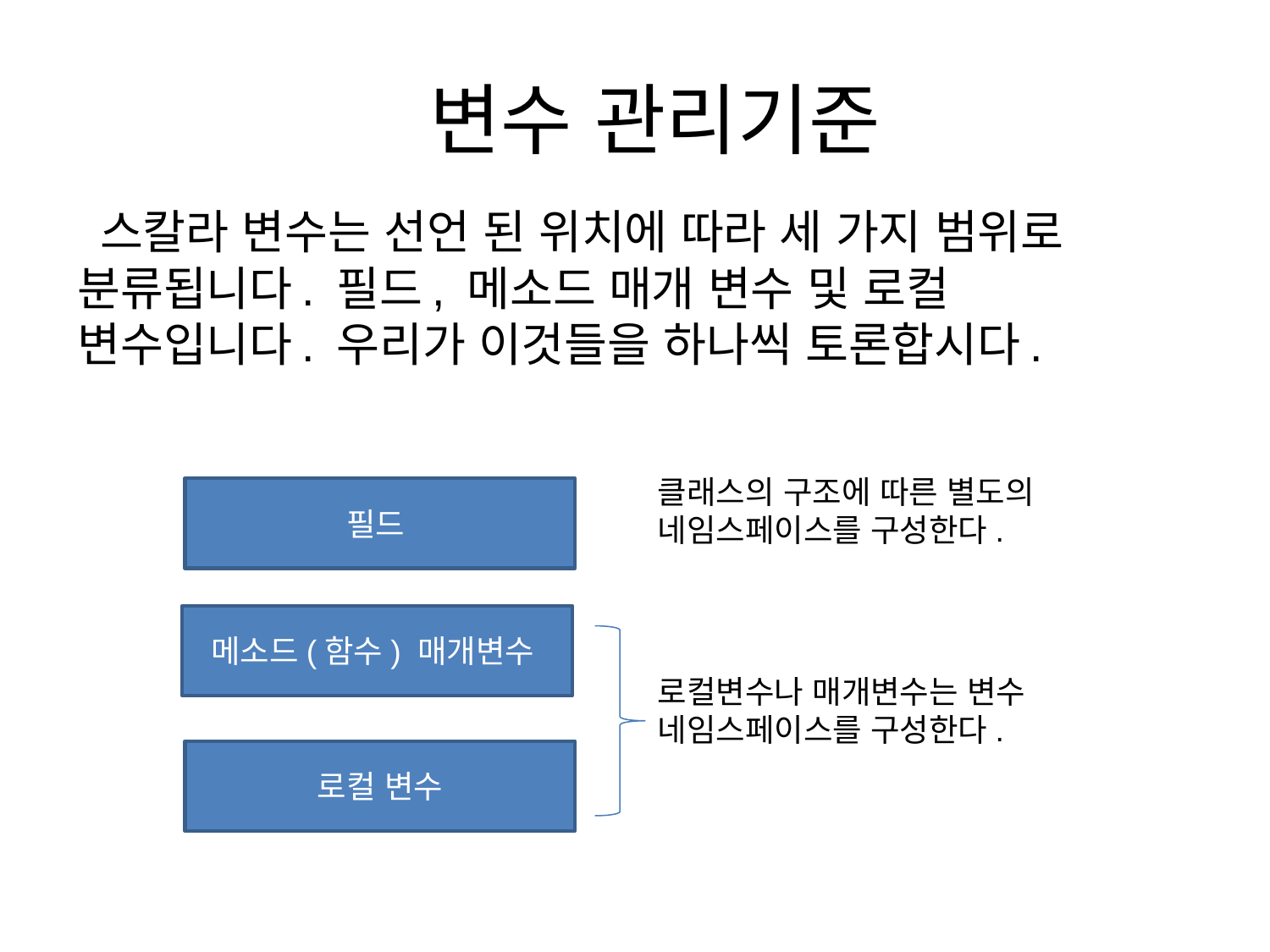

# 변수 관리기준
 스칼라 변수는 선언 된 위치에 따라 세 가지 범위로 분류됩니다. 필드, 메소드 매개 변수 및 로컬 변수입니다. 우리가 이것들을 하나씩 토론합시다.
클래스의 구조에 따른 별도의 네임스페이스를 구성한다.
필드
메소드(함수) 매개변수

로컬변수나 매개변수는 변수 네임스페이스를 구성한다.
로컬 변수